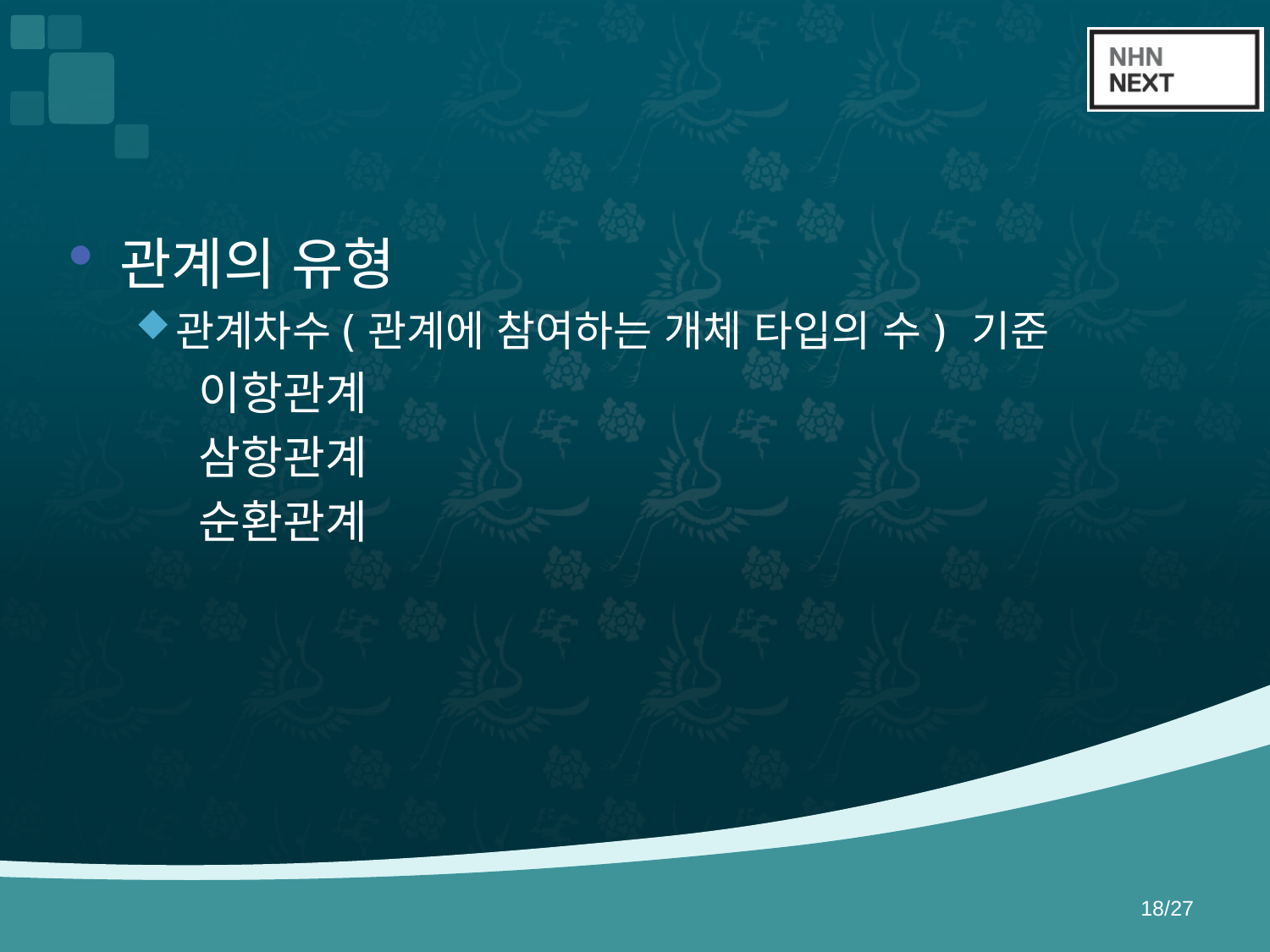

#
관계의 유형
관계차수(관계에 참여하는 개체 타입의 수) 기준
이항관계
삼항관계
순환관계
18/27